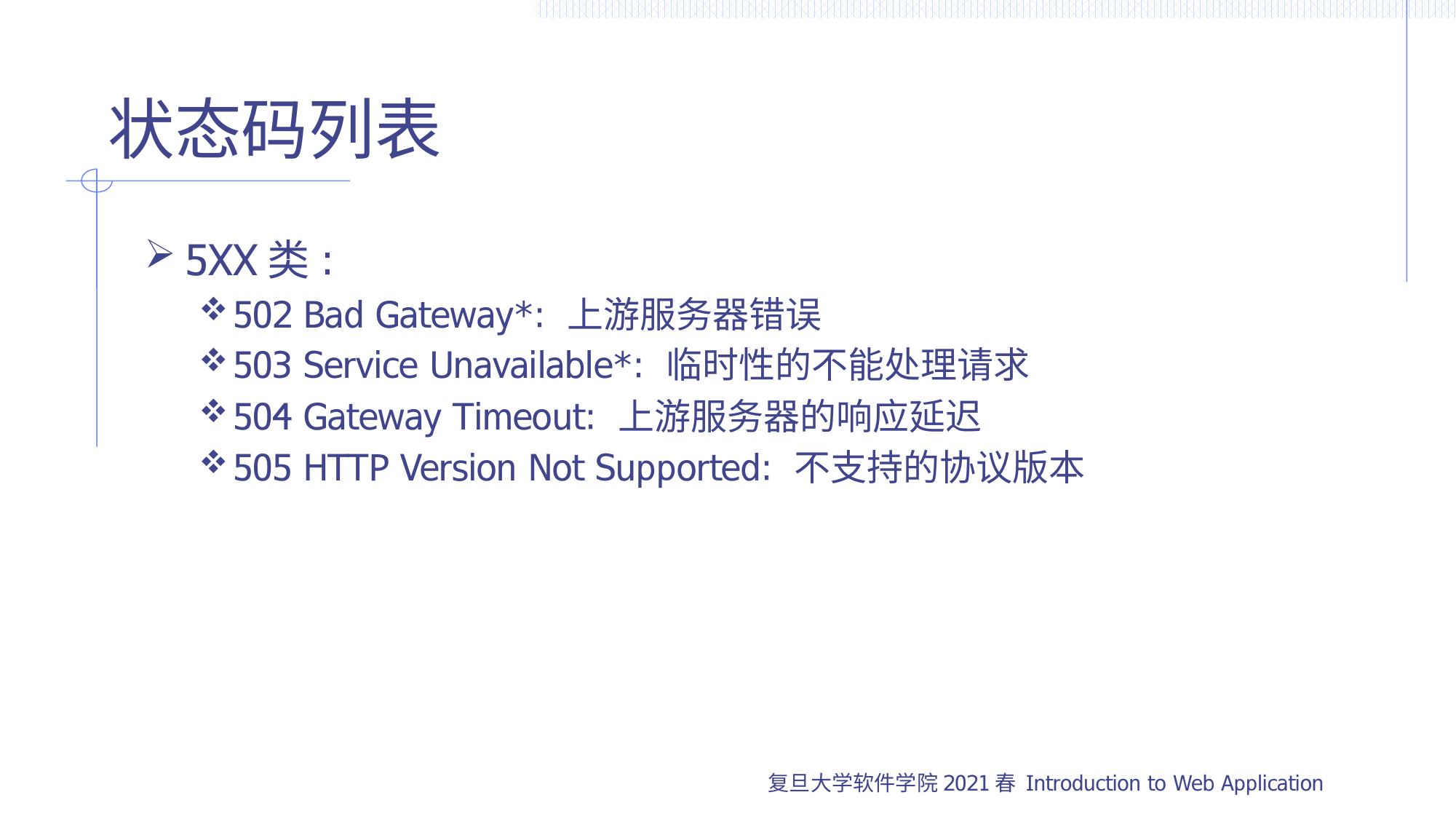

# 状态码列表
5XX类:
502 Bad Gateway*: 上游服务器错误
503 Service Unavailable*: 临时性的不能处理请求
504 Gateway Timeout: 上游服务器的响应延迟
505 HTTP Version Not Supported: 不支持的协议版本